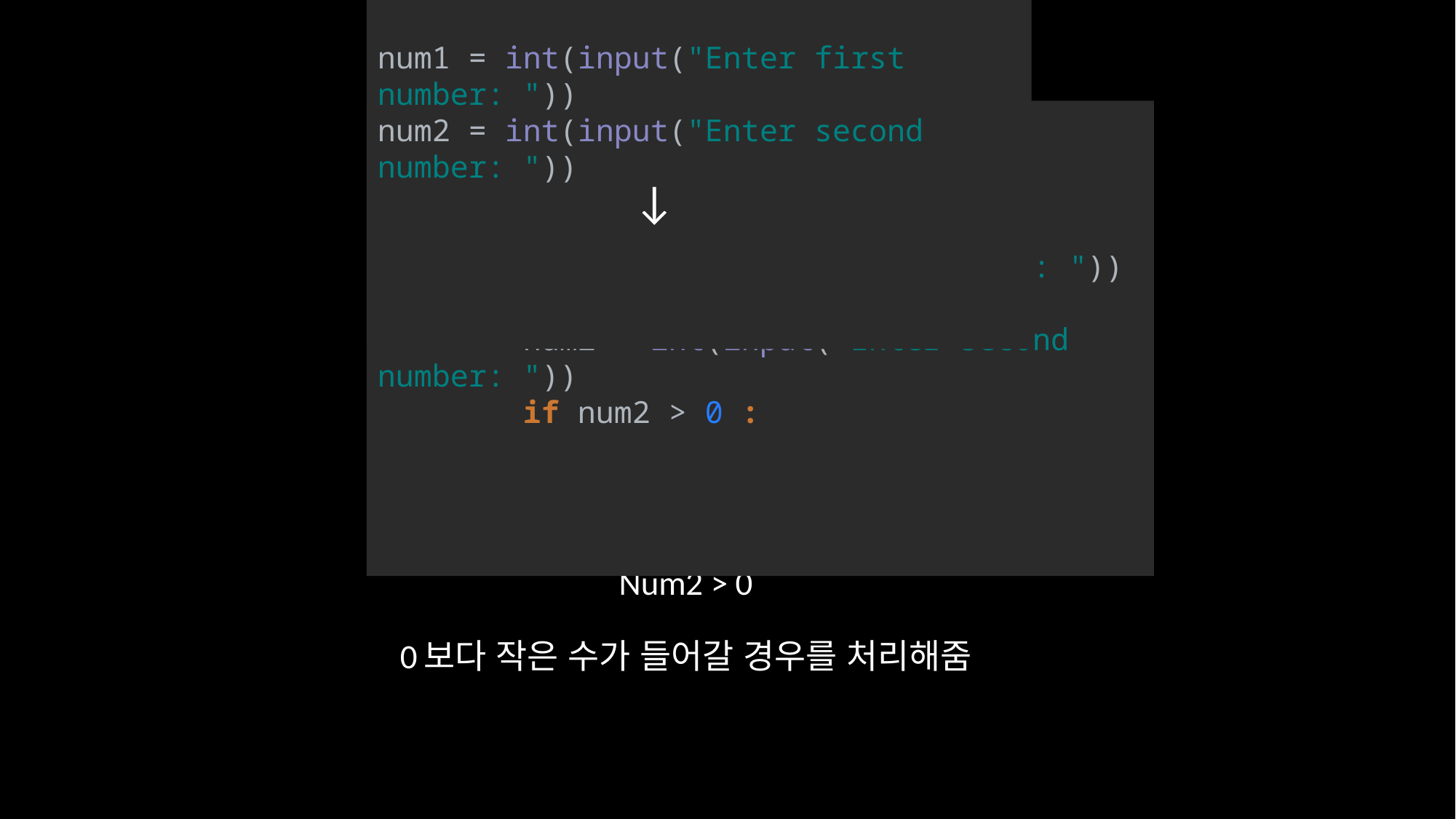

num1 = int(input("Enter first number: "))
num2 = int(input("Enter second number: "))
↓
num1 = int(input("Enter first number: "))
    if num1 > 0 :
        num2 = int(input("Enter second number: "))
        if num2 > 0 :
# Num1 > 0 Num2 > 0 0보다 작은 수가 들어갈 경우를 처리해줌